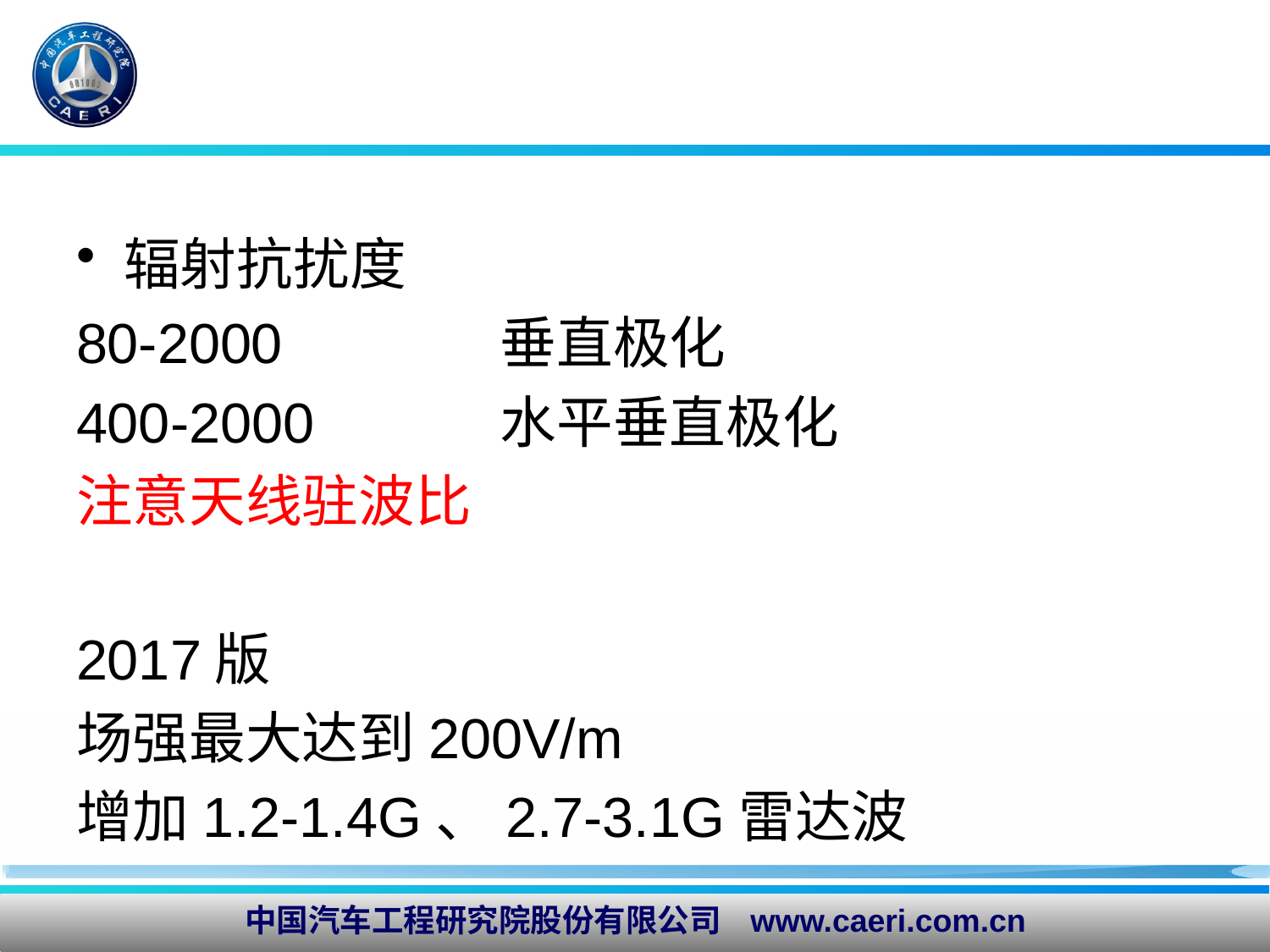

辐射抗扰度
80-2000             垂直极化
400-2000           水平垂直极化
注意天线驻波比

2017版
场强最大达到200V/m
增加1.2-1.4G、2.7-3.1G雷达波